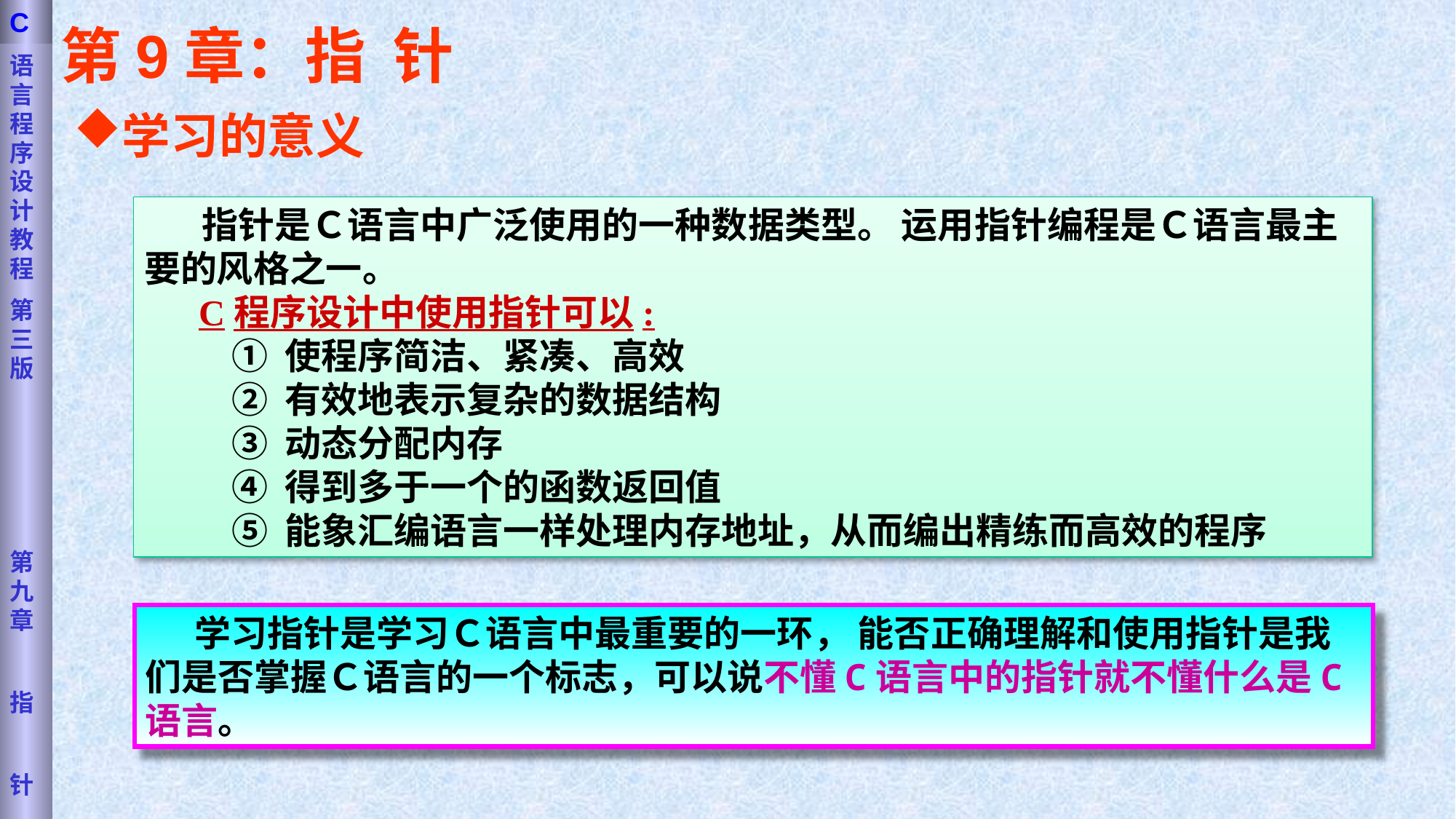

语言程序设计教程
第三版

第九章

指

针
C
第9章：指  针
学习的意义
      指针是Ｃ语言中广泛使用的一种数据类型。 运用指针编程是Ｃ语言最主要的风格之一。
C程序设计中使用指针可以:
    ① 使程序简洁、紧凑、高效
    ② 有效地表示复杂的数据结构
    ③ 动态分配内存
    ④ 得到多于一个的函数返回值
    ⑤ 能象汇编语言一样处理内存地址，从而编出精练而高效的程序
     学习指针是学习Ｃ语言中最重要的一环， 能否正确理解和使用指针是我们是否掌握Ｃ语言的一个标志，可以说不懂C语言中的指针就不懂什么是C语言。